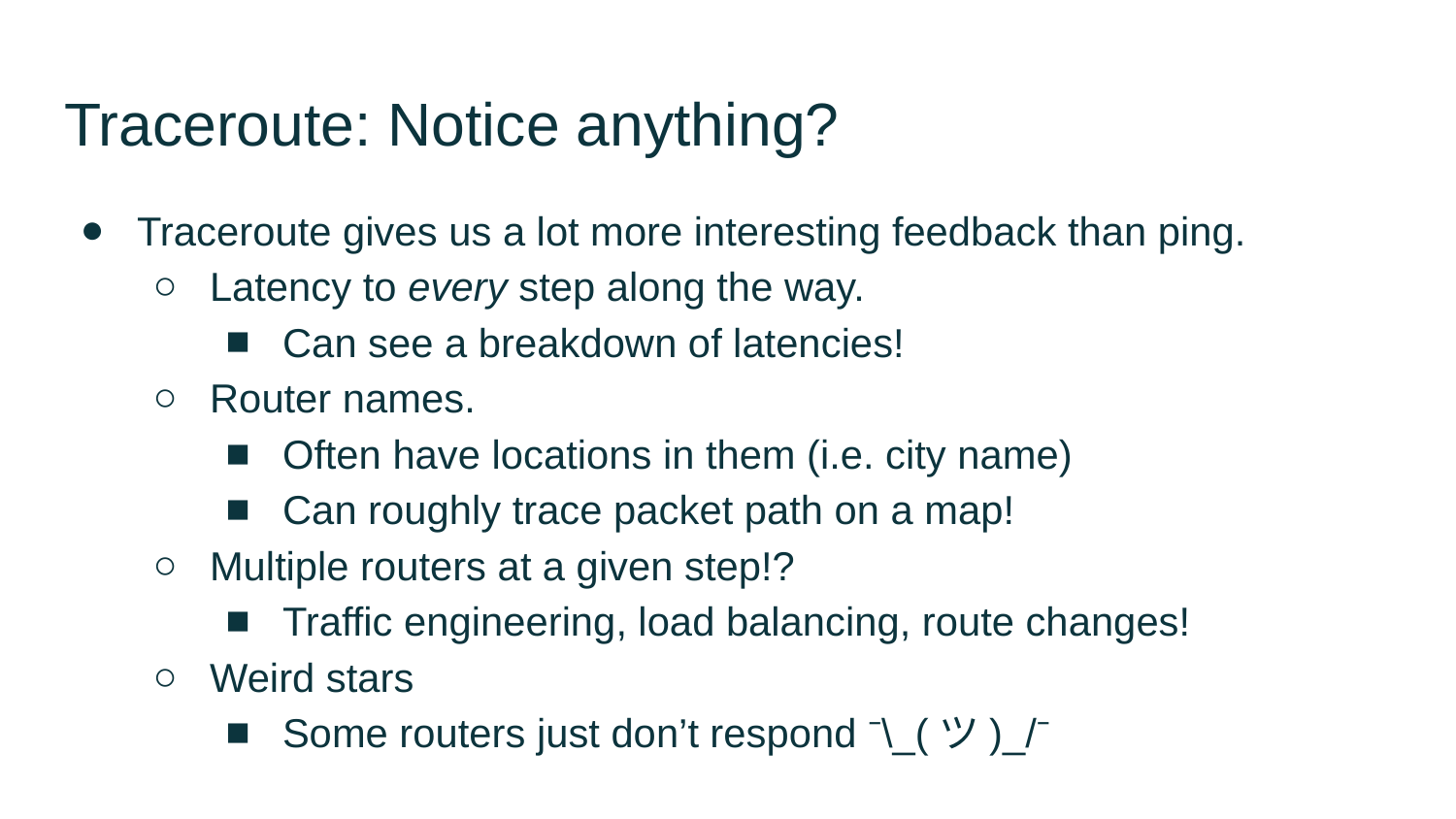

# Traceroute: Notice anything?
Traceroute gives us a lot more interesting feedback than ping.
Latency to every step along the way.
Can see a breakdown of latencies!
Router names.
Often have locations in them (i.e. city name)
Can roughly trace packet path on a map!
Multiple routers at a given step!?
Traffic engineering, load balancing, route changes!
Weird stars
Some routers just don’t respond ⁻\_(ツ)_/⁻